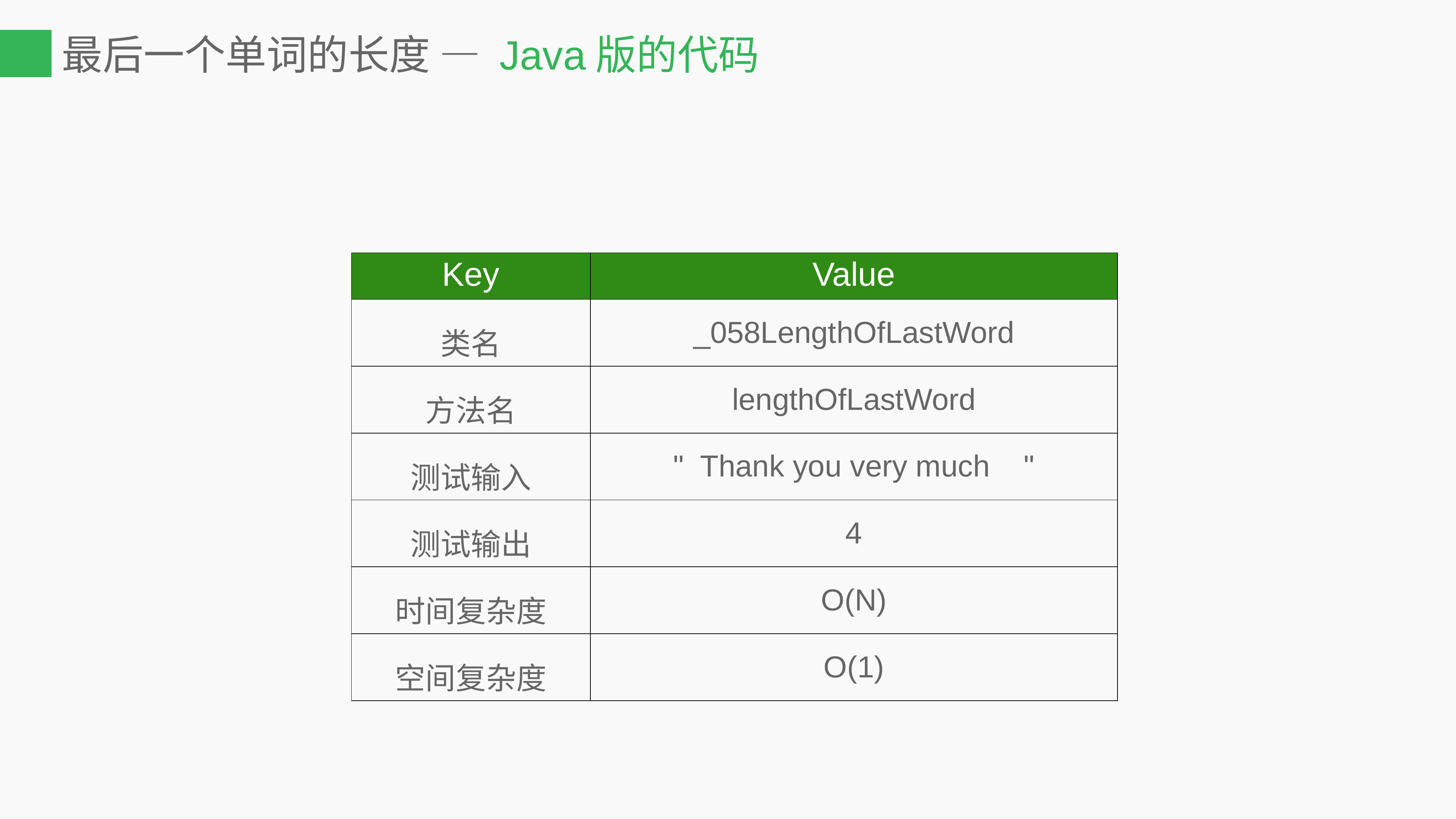

# 最后一个单词的长度 — Java版的代码

| Key | Value |
| --- | --- |
| 类名 | \_058LengthOfLastWord |
| 方法名 | lengthOfLastWord |
| 测试输入 | " Thank you very much " |
| 测试输出 | 4 |
| 时间复杂度 | O(N) |
| 空间复杂度 | O(1) |